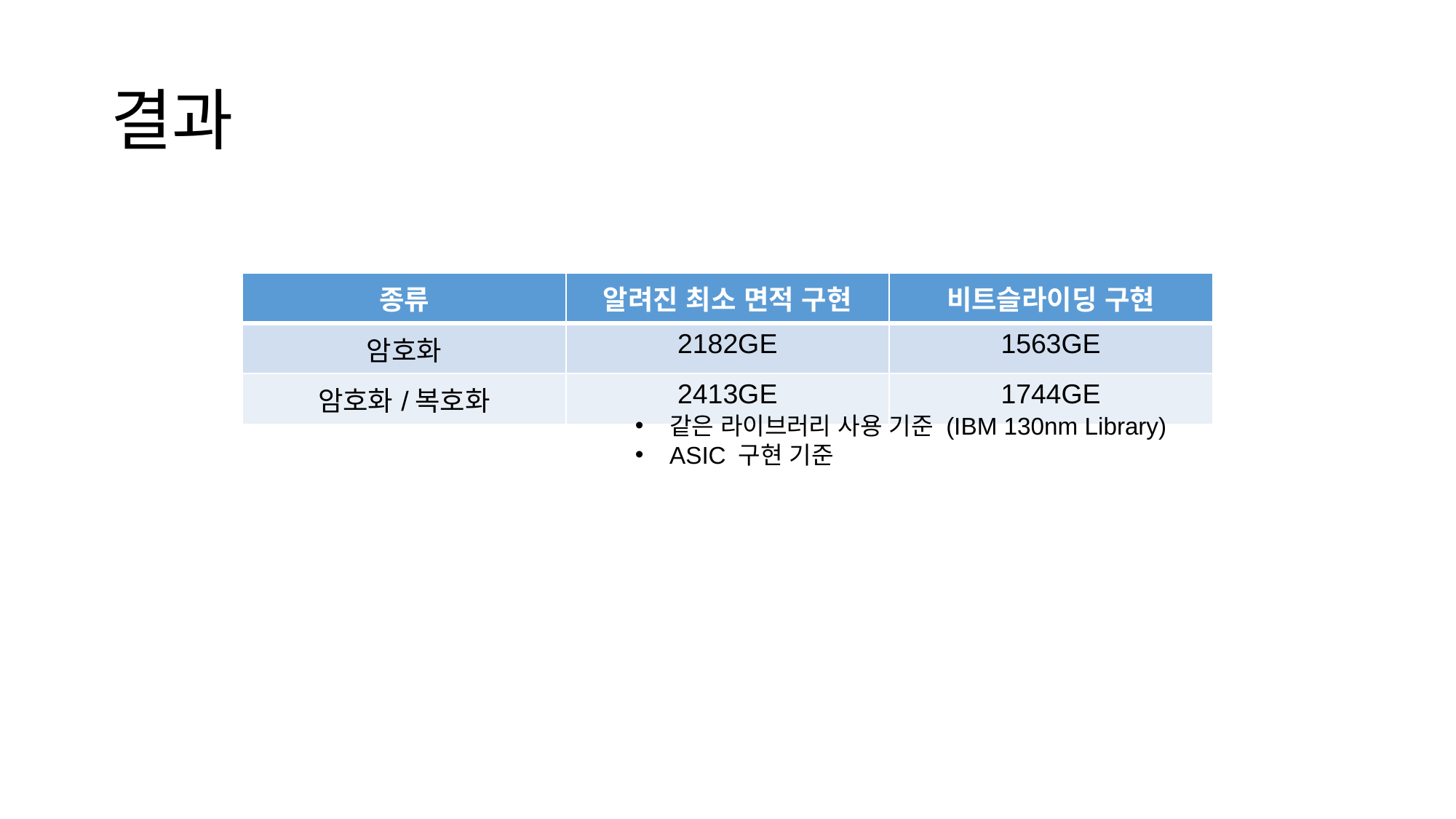

# 결과
| 종류 | 알려진 최소 면적 구현 | 비트슬라이딩 구현 |
| --- | --- | --- |
| 암호화 | 2182GE | 1563GE |
| 암호화/복호화 | 2413GE | 1744GE |
같은 라이브러리 사용 기준 (IBM 130nm Library)
ASIC 구현 기준